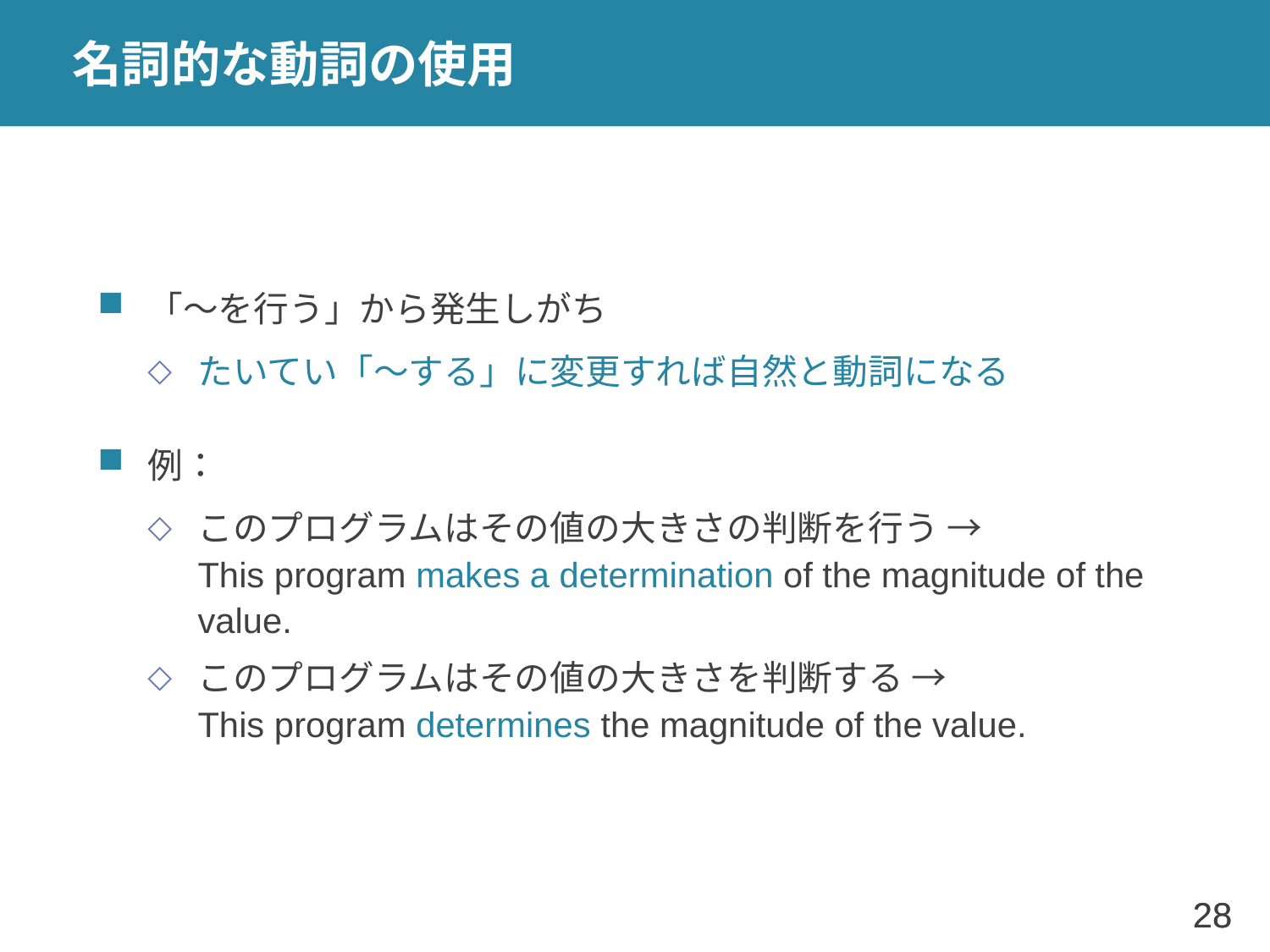

# 名詞的な動詞の使用
「～を行う」から発生しがち
たいてい「～する」に変更すれば自然と動詞になる
例：
このプログラムはその値の大きさの判断を行う →
This program makes a determination of the magnitude of the value.
このプログラムはその値の大きさを判断する →
This program determines the magnitude of the value.